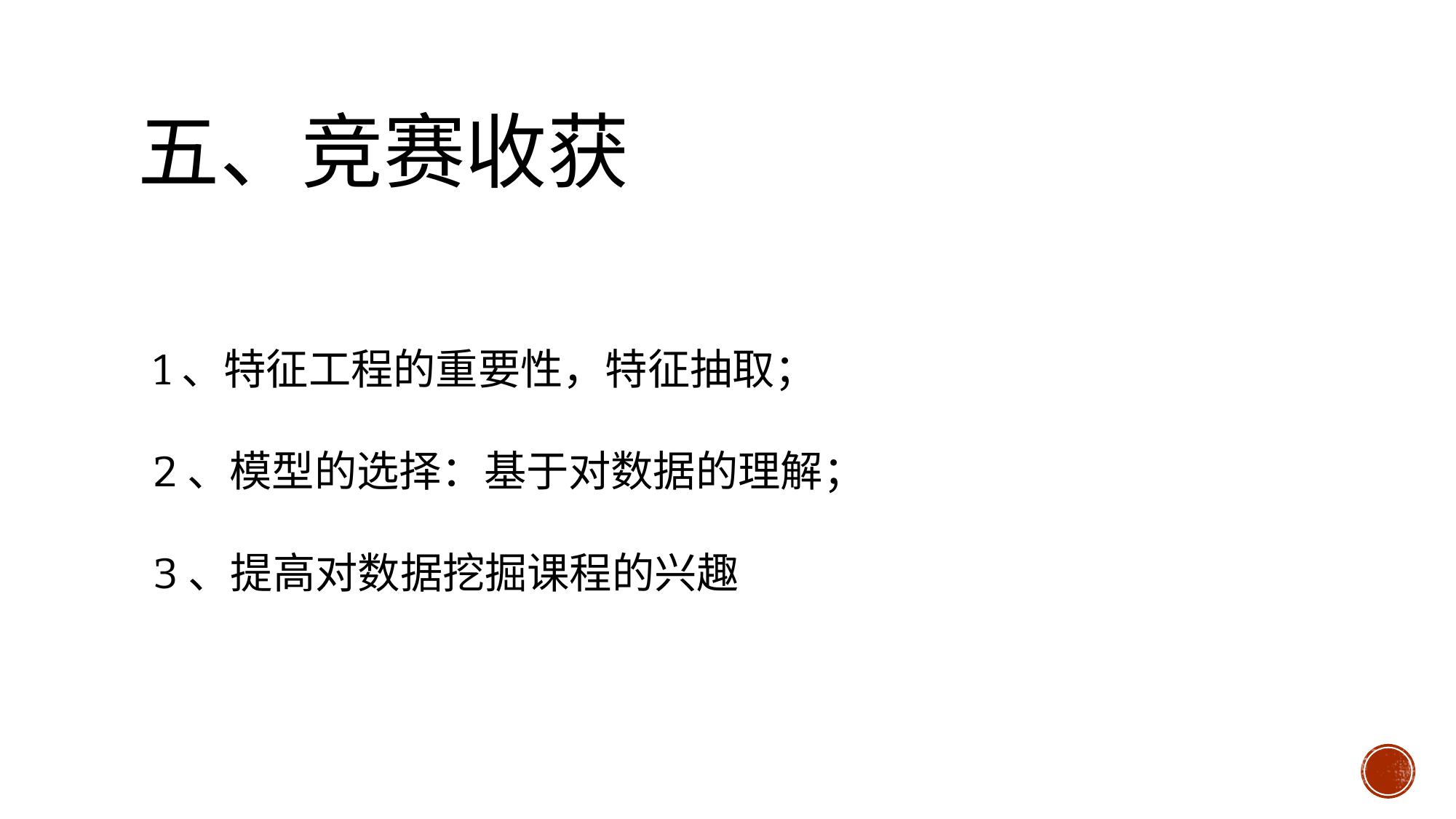

# 五、竞赛收获
1、特征工程的重要性，特征抽取；
2、模型的选择：基于对数据的理解；
3、提高对数据挖掘课程的兴趣